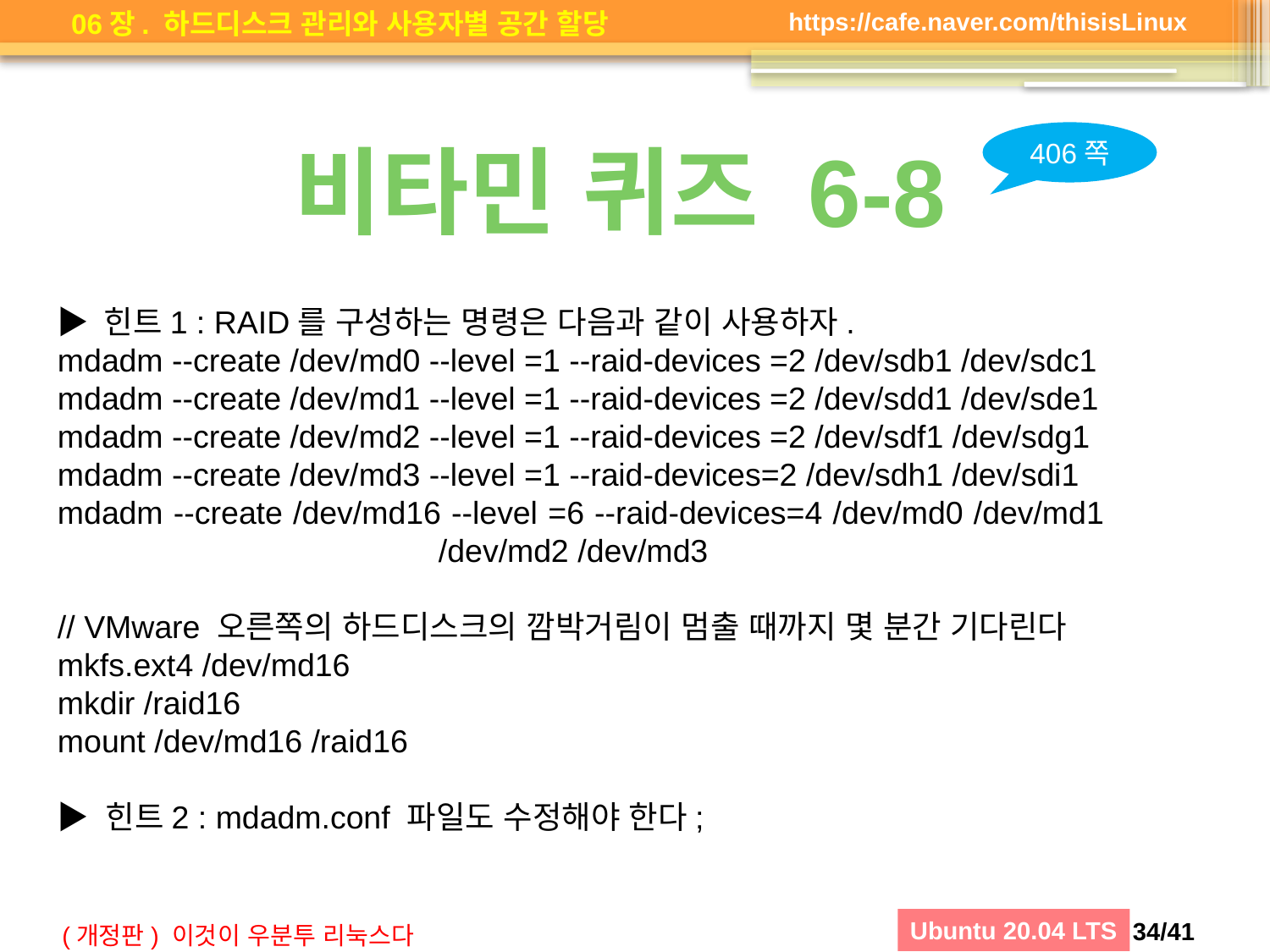

406쪽
비타민 퀴즈 6-8
▶ 힌트1 : RAID를 구성하는 명령은 다음과 같이 사용하자.
mdadm --create /dev/md0 --level =1 --raid-devices =2 /dev/sdb1 /dev/sdc1
mdadm --create /dev/md1 --level =1 --raid-devices =2 /dev/sdd1 /dev/sde1
mdadm --create /dev/md2 --level =1 --raid-devices =2 /dev/sdf1 /dev/sdg1
mdadm --create /dev/md3 --level =1 --raid-devices=2 /dev/sdh1 /dev/sdi1
mdadm --create /dev/md16 --level =6 --raid-devices=4 /dev/md0 /dev/md1 				/dev/md2 /dev/md3

// VMware 오른쪽의 하드디스크의 깜박거림이 멈출 때까지 몇 분간 기다린다
mkfs.ext4 /dev/md16
mkdir /raid16
mount /dev/md16 /raid16

▶ 힌트2 : mdadm.conf 파일도 수정해야 한다;